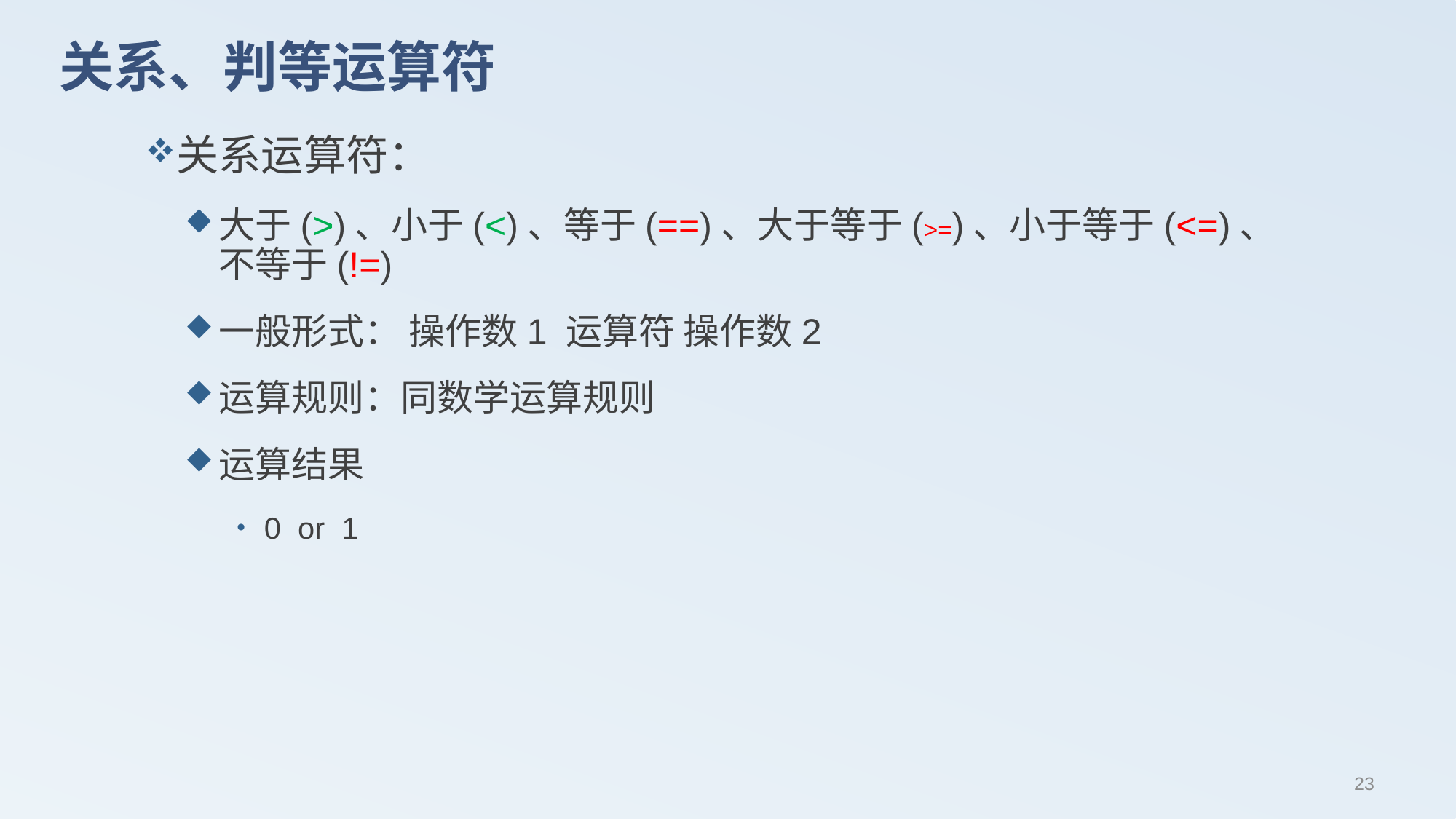

# 关系、判等运算符
关系运算符：
大于(>)、小于(<)、等于(==)、大于等于(>=)、小于等于(<=)、不等于(!=)
一般形式： 操作数1 运算符 操作数2
运算规则：同数学运算规则
运算结果
0  or  1